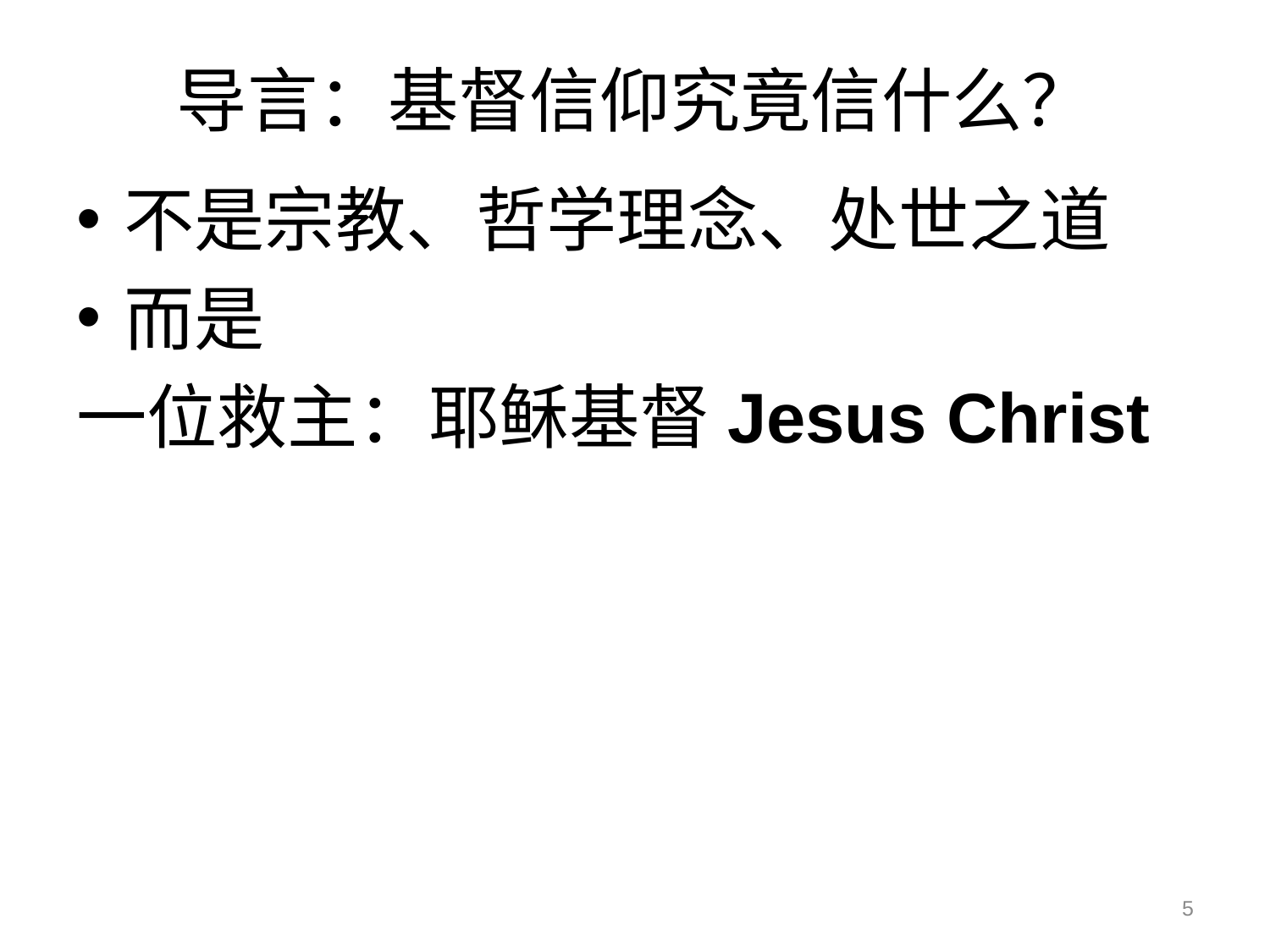

# 导言：基督信仰究竟信什么？
不是宗教、哲学理念、处世之道
而是
一位救主：耶稣基督Jesus Christ
5